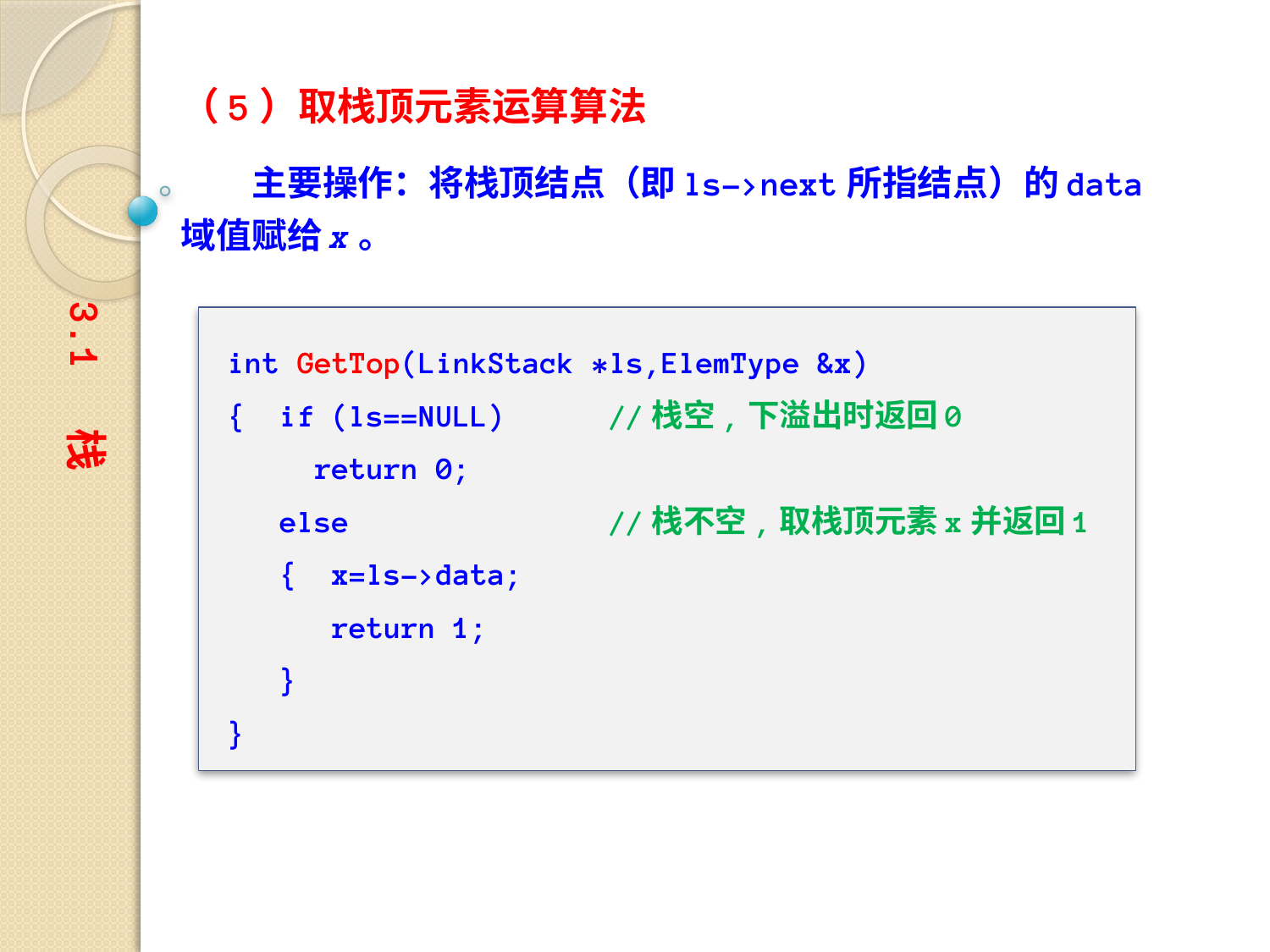

（5）取栈顶元素运算算法
　　主要操作：将栈顶结点（即ls->next所指结点）的data域值赋给x。
3.1  栈
int GetTop(LinkStack *ls,ElemType &x)
{  if (ls==NULL)	//栈空,下溢出时返回0
     return 0;
   else			//栈不空,取栈顶元素x并返回1
   {  x=ls->data;
      return 1;
   }
}